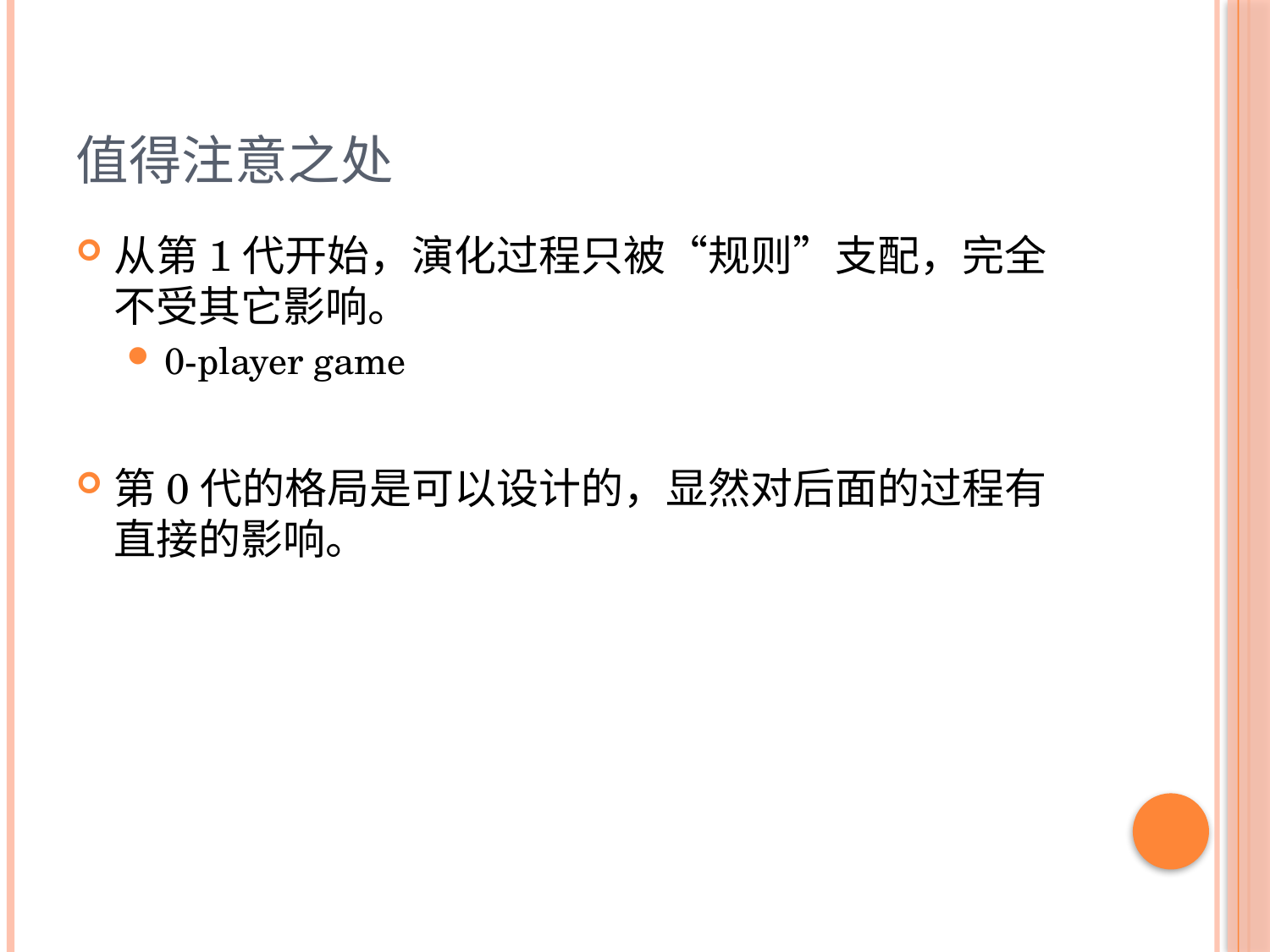

# 值得注意之处
从第1代开始，演化过程只被“规则”支配，完全不受其它影响。
0-player game

第0代的格局是可以设计的，显然对后面的过程有直接的影响。